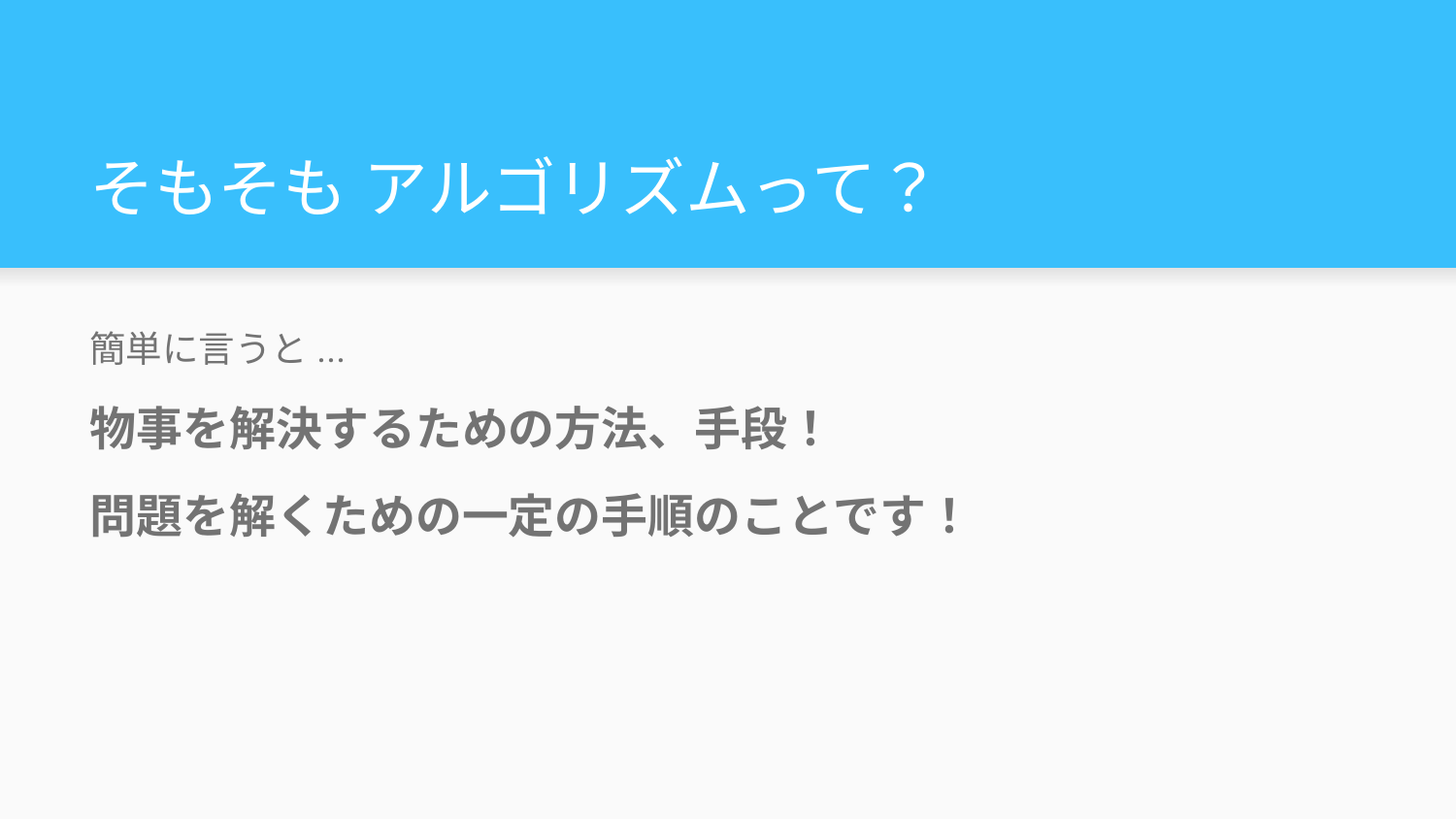

# そもそも アルゴリズムって？
簡単に言うと...
物事を解決するための方法、手段！
問題を解くための一定の手順のことです！